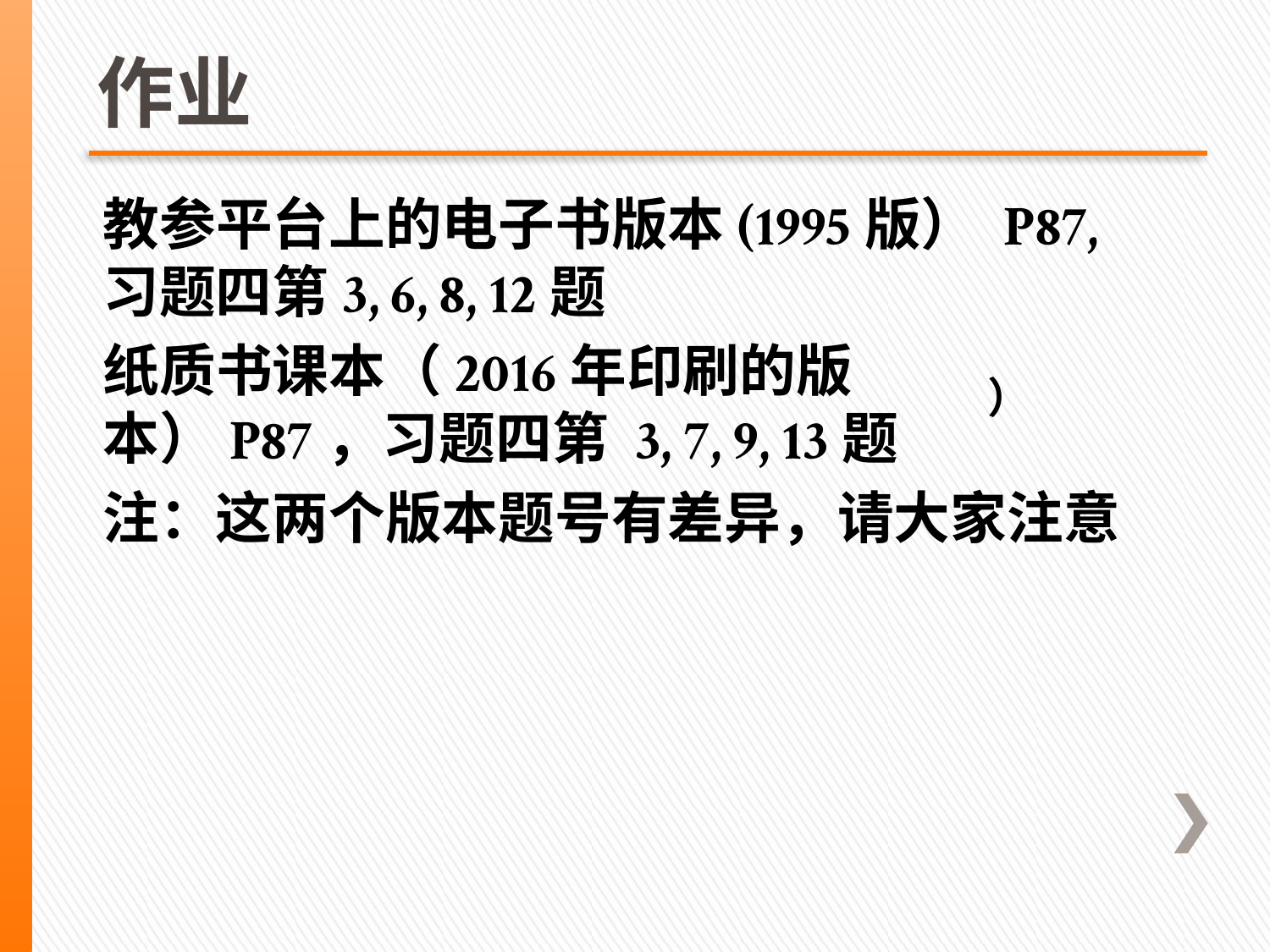

# 作业
教参平台上的电子书版本(1995版） P87,习题四第3, 6, 8, 12题
纸质书课本（2016年印刷的版本）P87，习题四第 3, 7, 9, 13题
注：这两个版本题号有差异，请大家注意
）